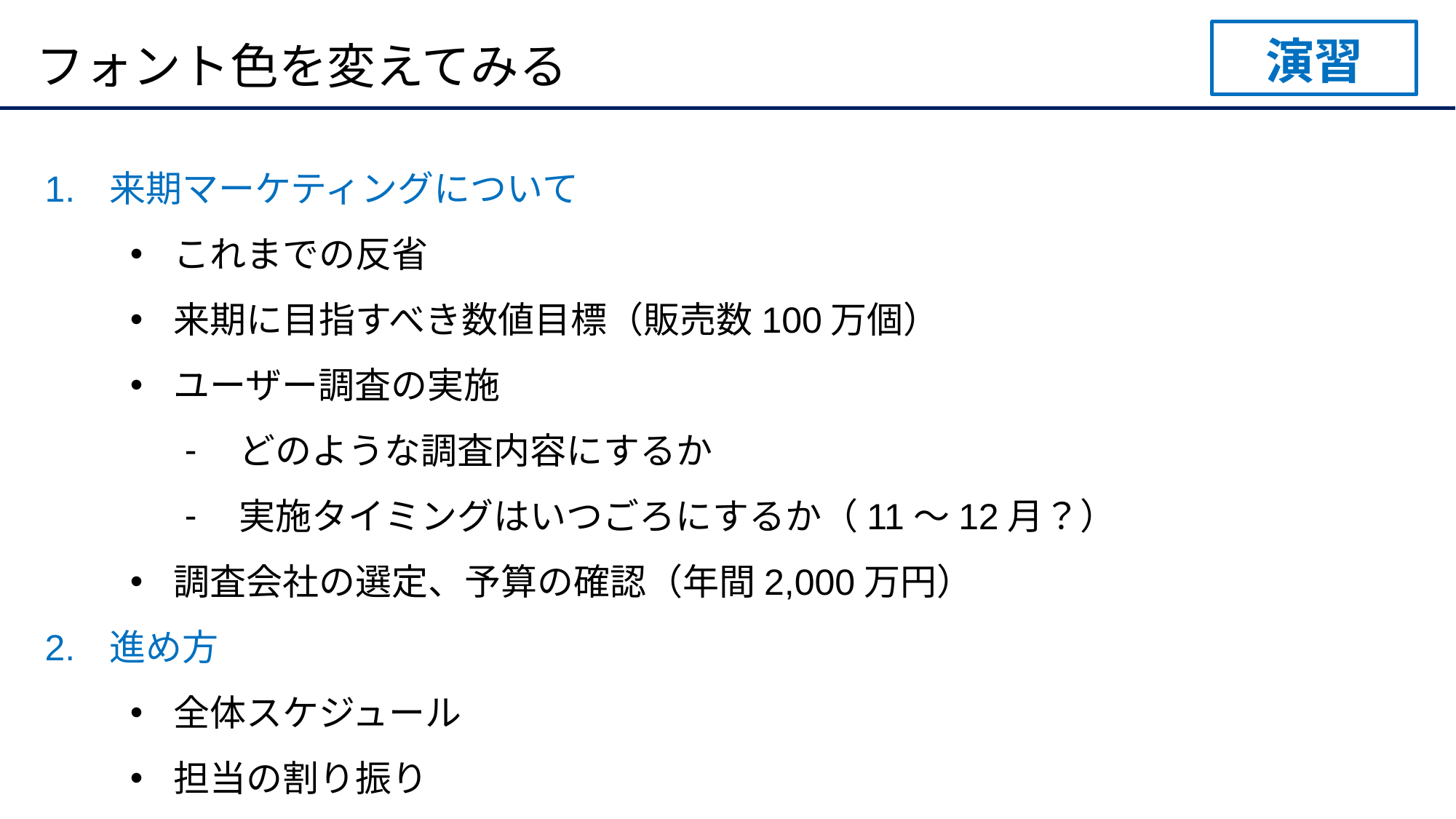

演習
# フォント色を変えてみる
来期マーケティングについて
これまでの反省
来期に目指すべき数値目標（販売数100万個）
ユーザー調査の実施
どのような調査内容にするか
実施タイミングはいつごろにするか（11～12月？）
調査会社の選定、予算の確認（年間2,000万円）
進め方
全体スケジュール
担当の割り振り